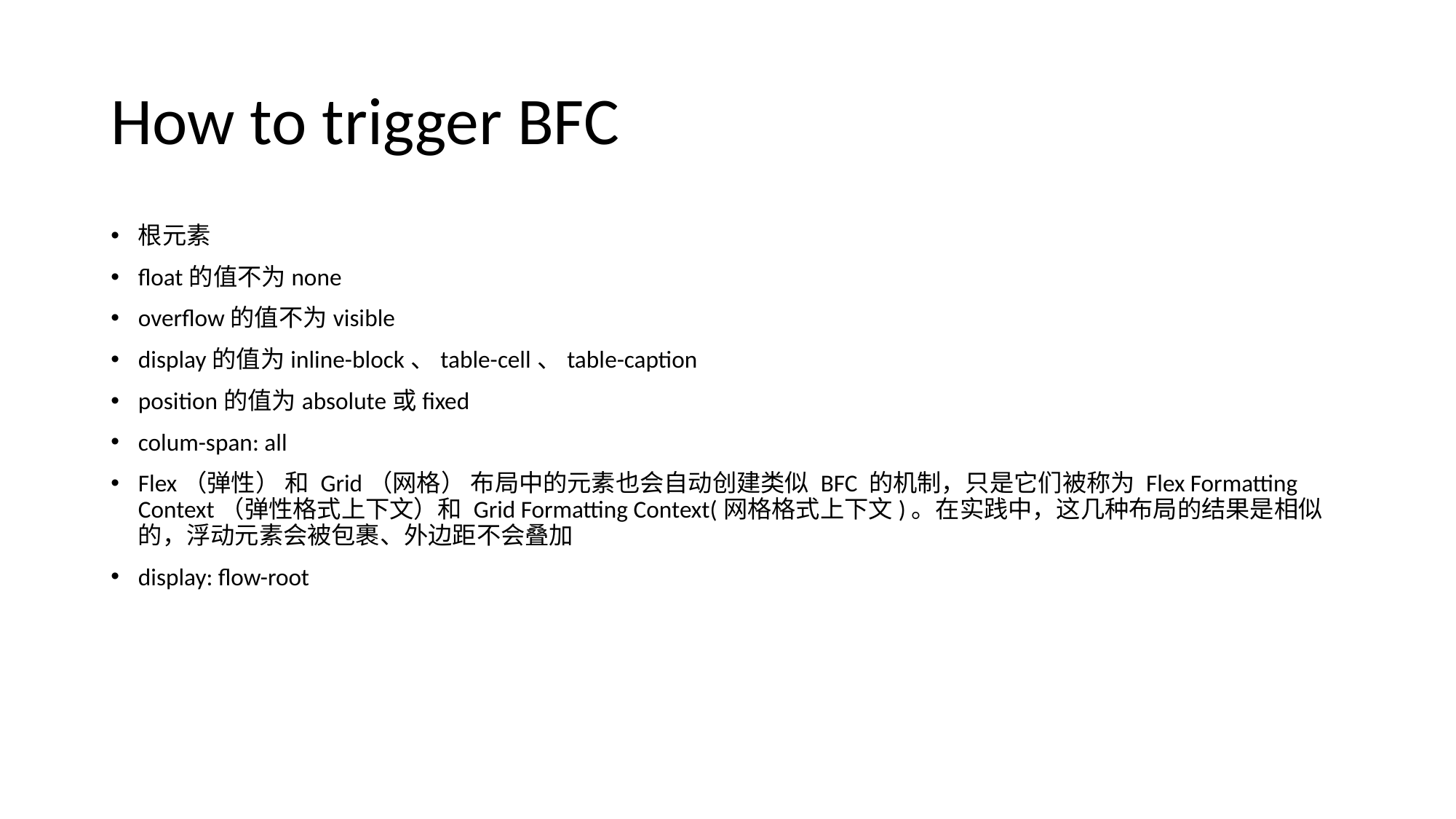

# How to trigger BFC
根元素
float的值不为none
overflow的值不为visible
display的值为inline-block、table-cell、table-caption
position的值为absolute或fixed
colum-span: all
Flex（弹性） 和 Grid（网格） 布局中的元素也会自动创建类似 BFC 的机制，只是它们被称为 Flex Formatting Context（弹性格式上下文）和 Grid Formatting Context(网格格式上下文)。在实践中，这几种布局的结果是相似的，浮动元素会被包裹、外边距不会叠加
display: flow-root